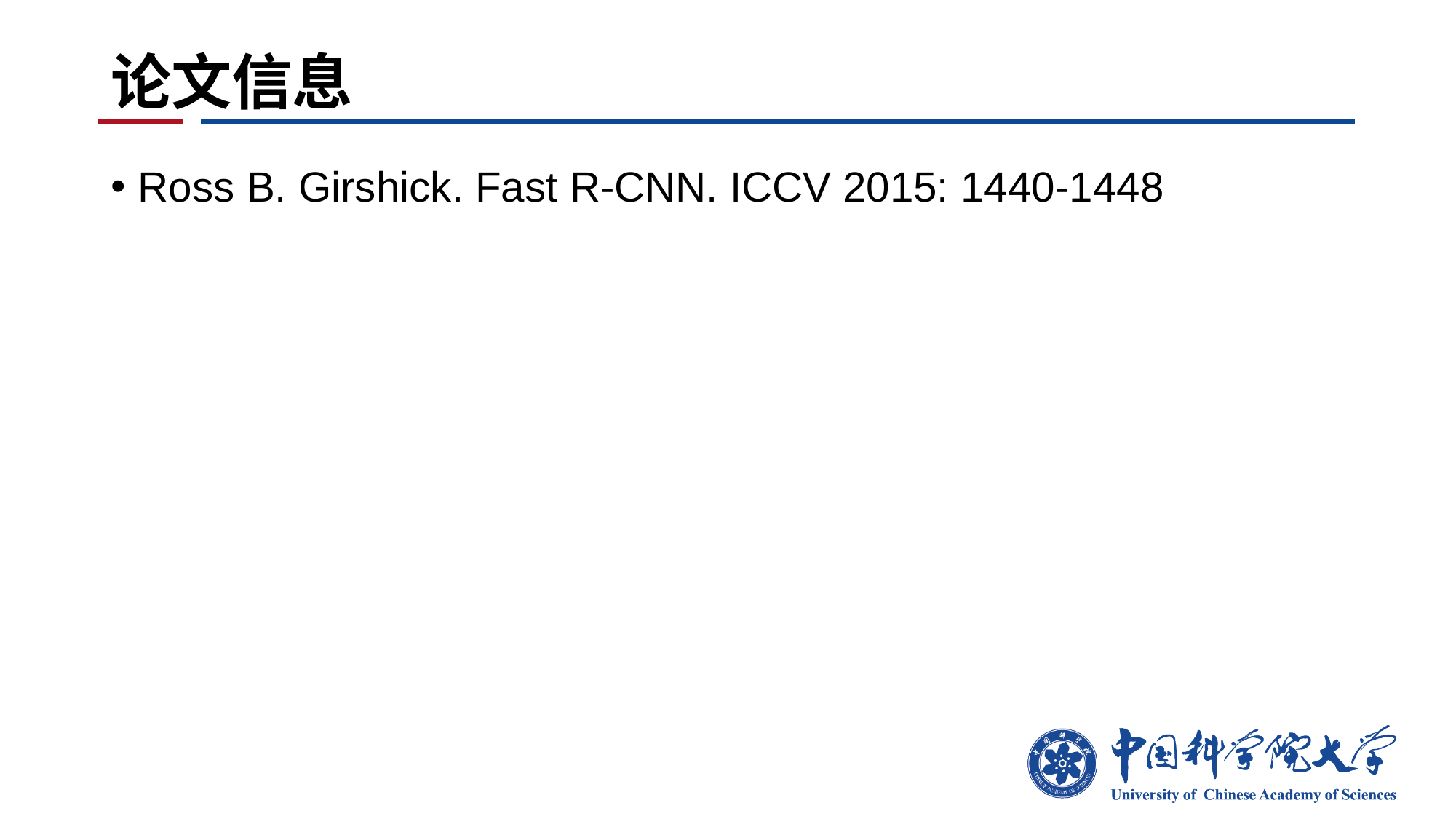

# 论文信息
Ross B. Girshick. Fast R-CNN. ICCV 2015: 1440-1448